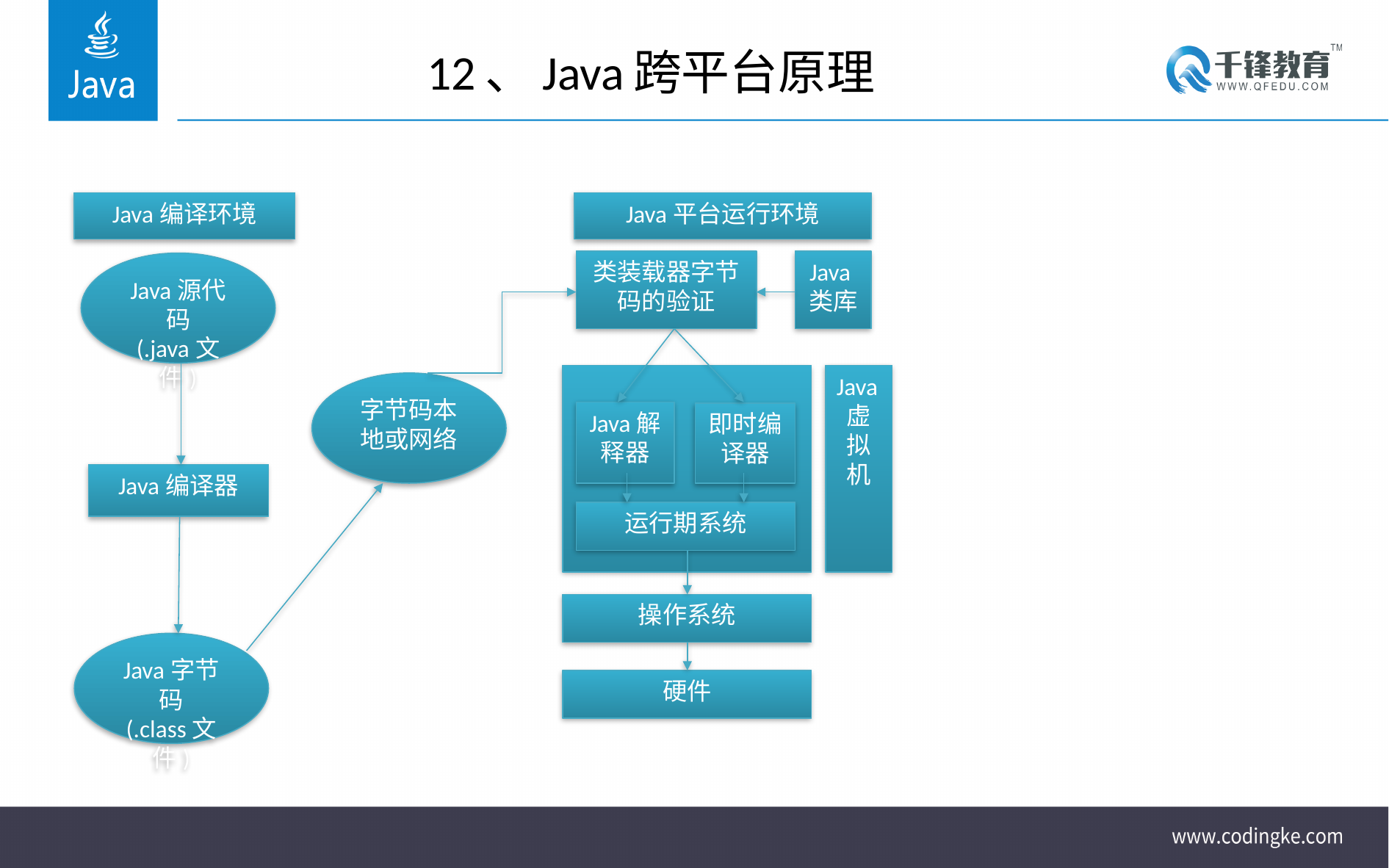

# 12、Java跨平台原理

Java编译环境
Java平台运行环境
类装载器字节码的验证
Java类库
Java源代码
(.java文件)
Java虚拟机

字节码本地或网络
Java解释器
即时编译器
Java编译器
运行期系统
操作系统
Java字节码
(.class文件)
硬件